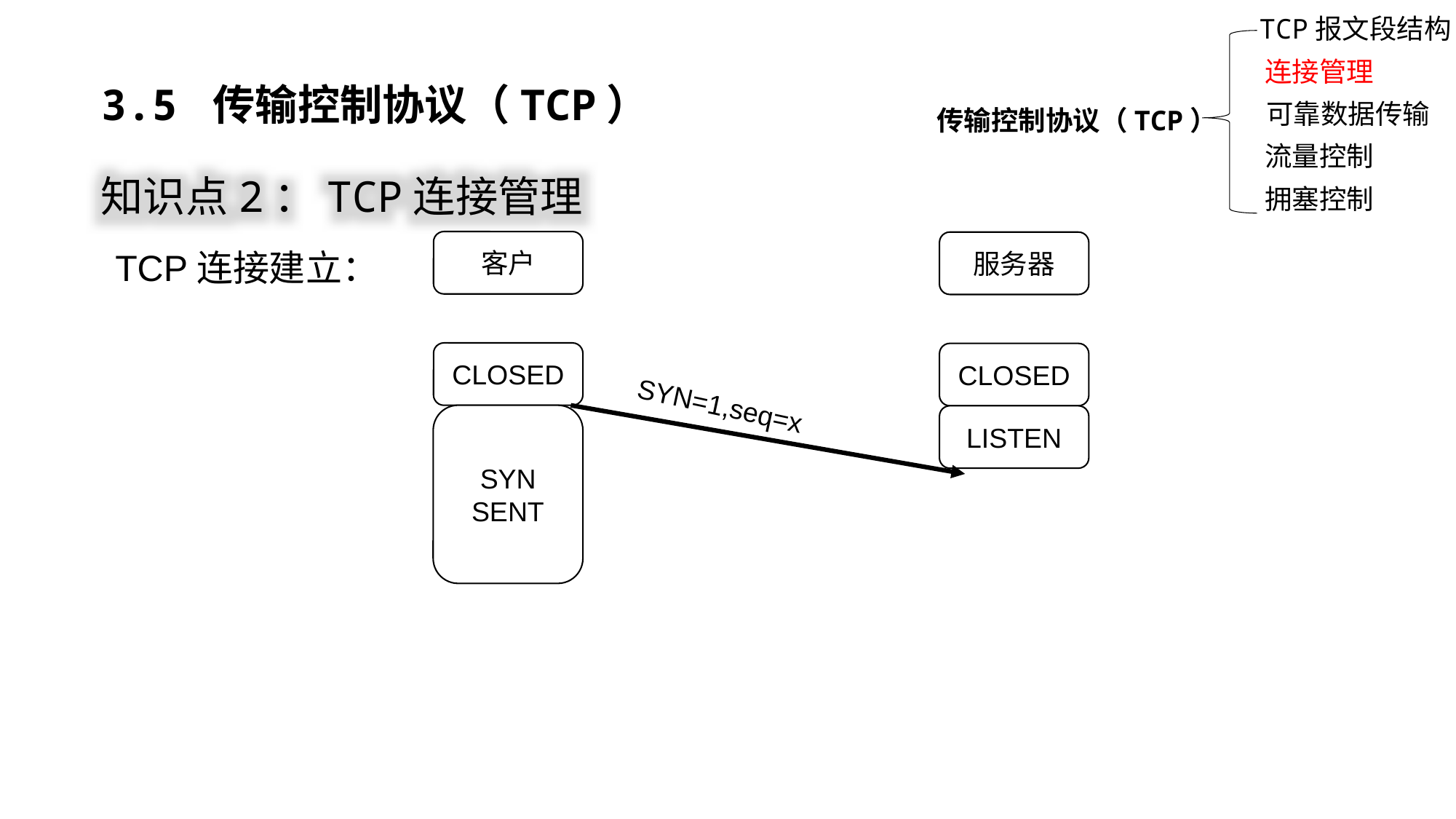

TCP报文段结构

连接管理
传输控制协议（TCP）
可靠数据传输
流量控制
拥塞控制
3.5 传输控制协议（TCP）
知识点2：TCP连接管理
客户
服务器
TCP连接建立：
CLOSED
CLOSED
SYN=1,seq=x
SYN SENT
LISTEN